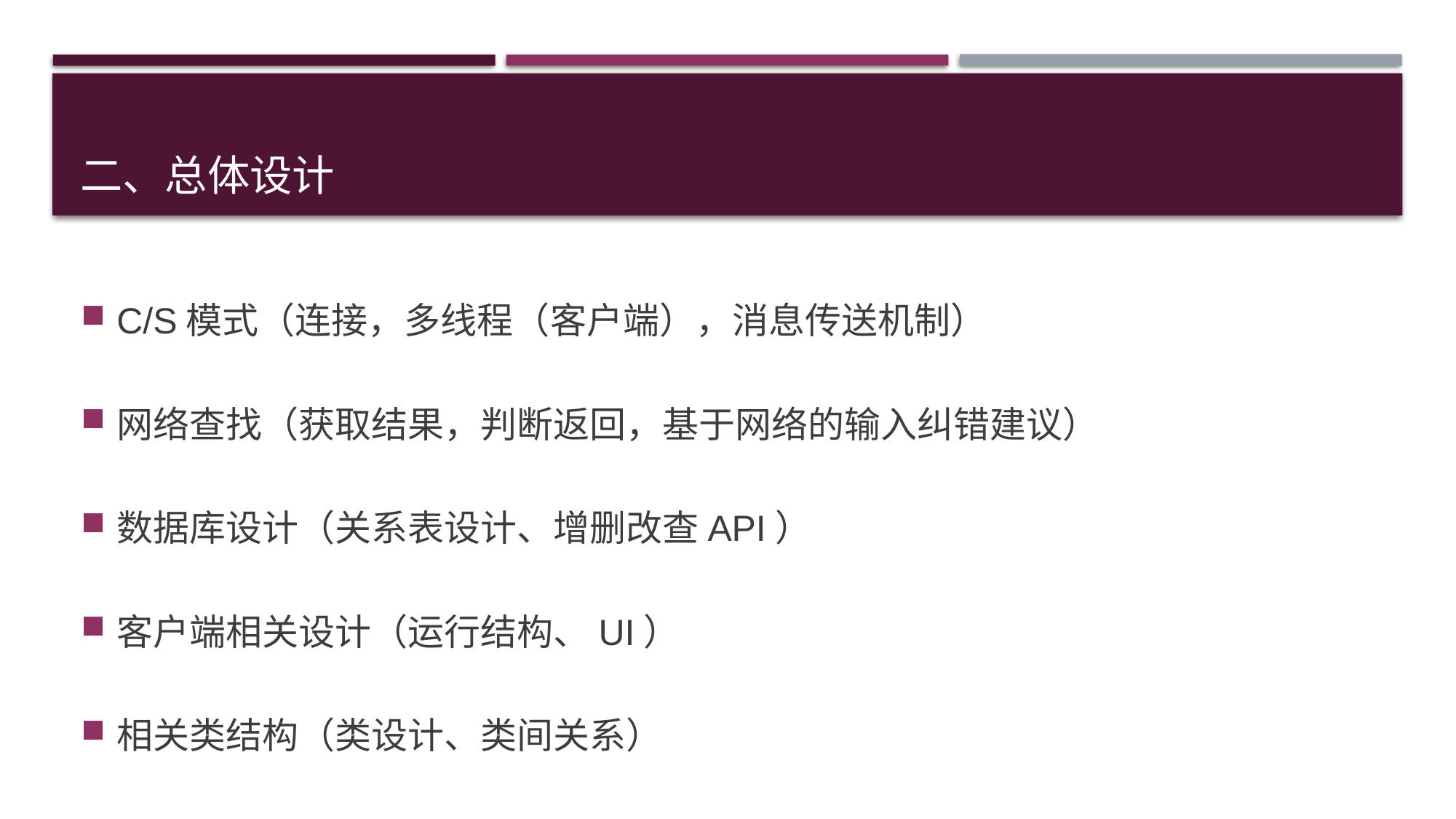

# 二、总体设计
C/S模式（连接，多线程（客户端），消息传送机制）
网络查找（获取结果，判断返回，基于网络的输入纠错建议）
数据库设计（关系表设计、增删改查API）
客户端相关设计（运行结构、UI）
相关类结构（类设计、类间关系）